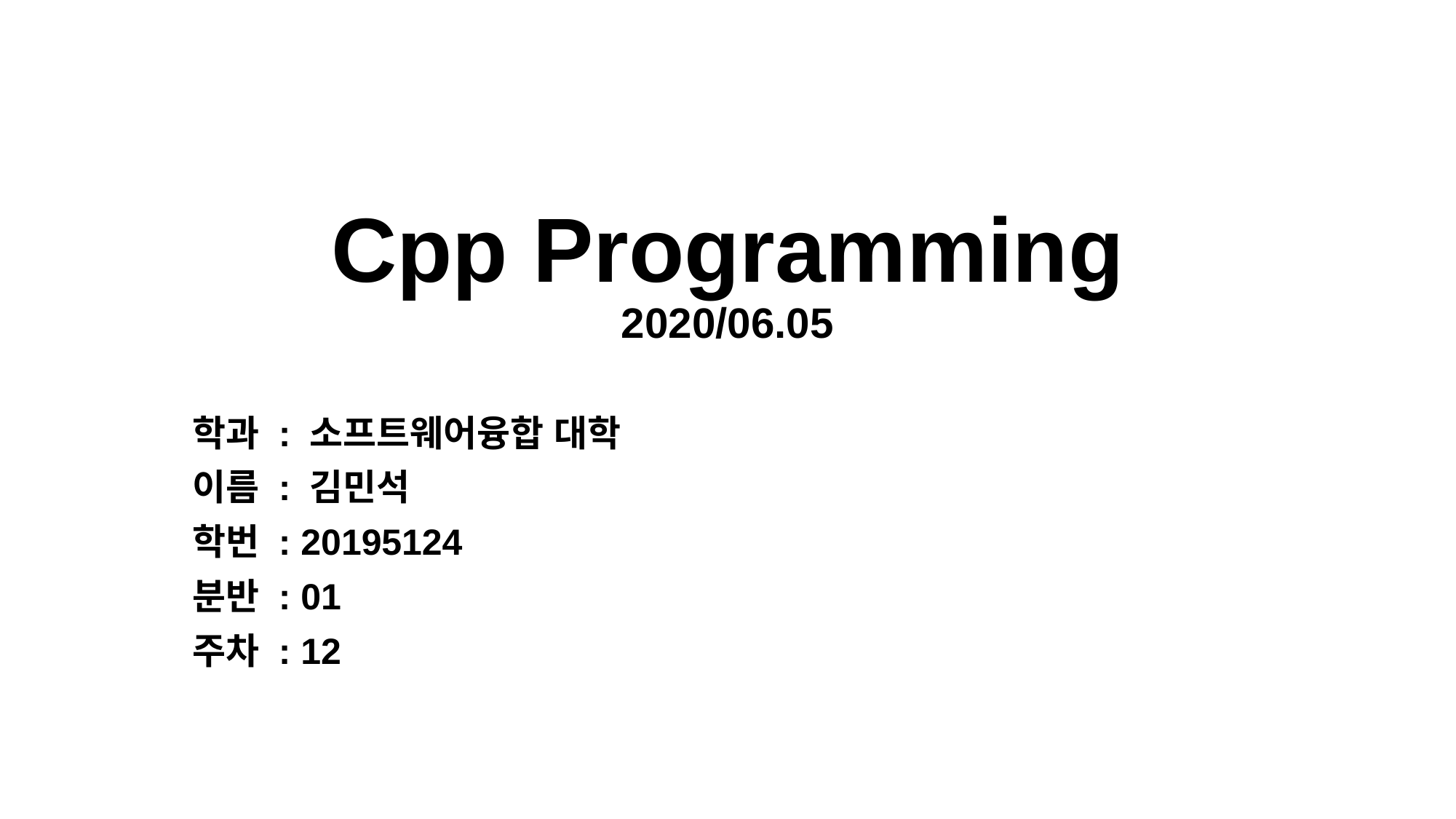

# Cpp Programming 2020/06.05
학과 : 소프트웨어융합 대학
이름 : 김민석
학번 : 20195124
분반 : 01
주차 : 12